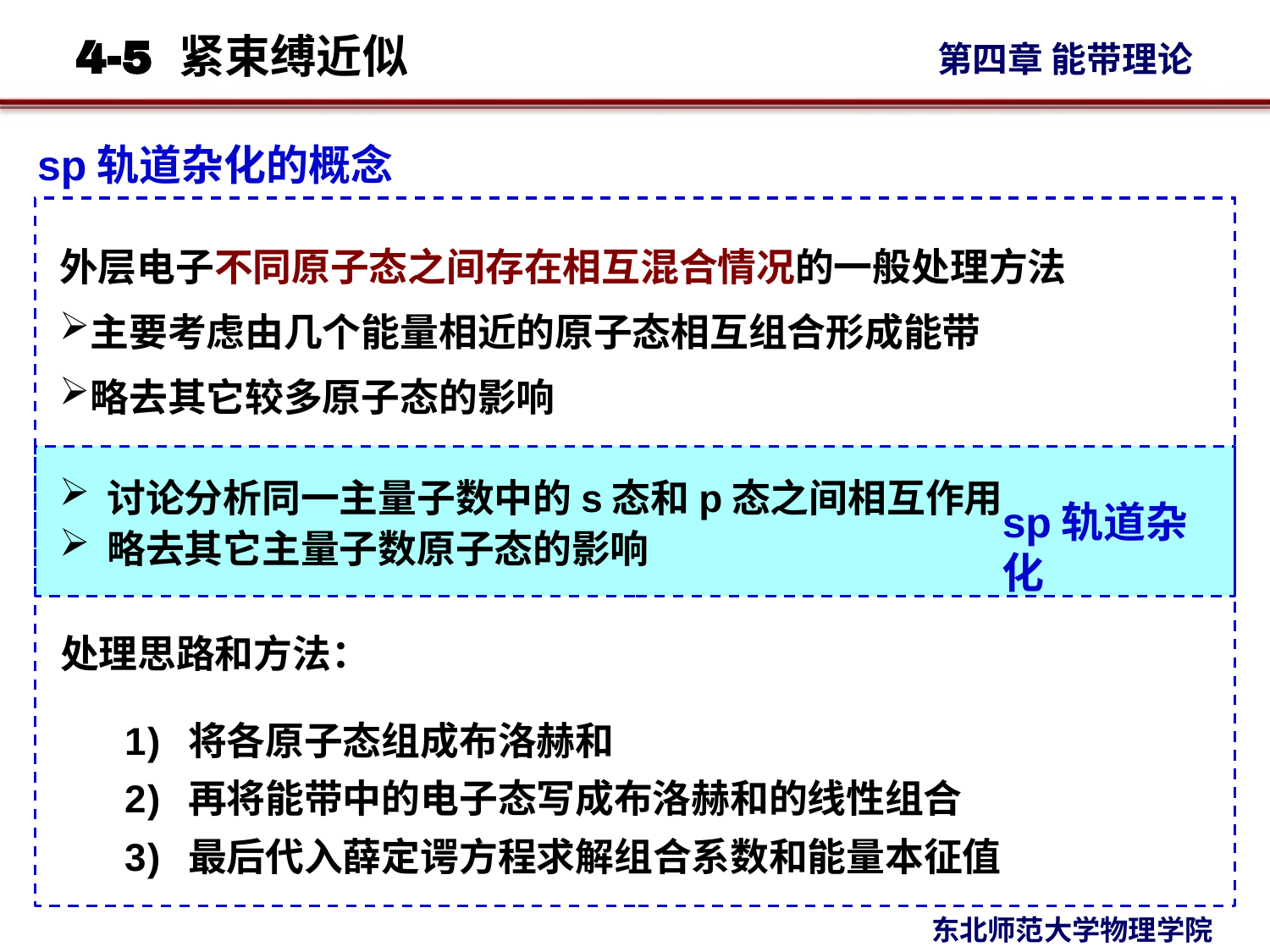

sp轨道杂化的概念

外层电子不同原子态之间存在相互混合情况的一般处理方法
主要考虑由几个能量相近的原子态相互组合形成能带
略去其它较多原子态的影响

讨论分析同一主量子数中的s态和p态之间相互作用
略去其它主量子数原子态的影响
sp轨道杂化
处理思路和方法：
将各原子态组成布洛赫和
再将能带中的电子态写成布洛赫和的线性组合
最后代入薛定谔方程求解组合系数和能量本征值